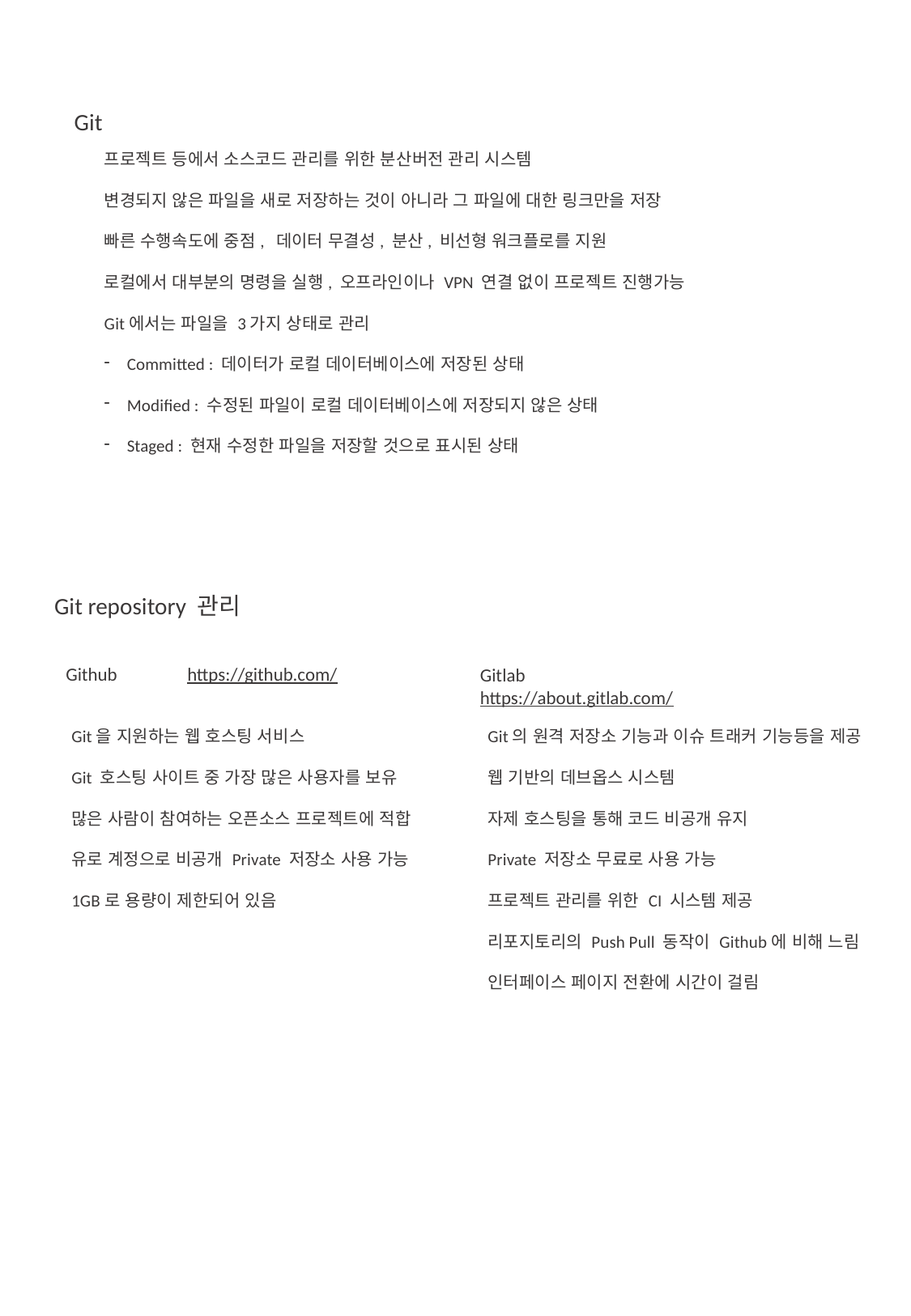

Git
프로젝트 등에서 소스코드 관리를 위한 분산버전 관리 시스템

변경되지 않은 파일을 새로 저장하는 것이 아니라 그 파일에 대한 링크만을 저장

빠른 수행속도에 중점,  데이터 무결성, 분산, 비선형 워크플로를 지원

로컬에서 대부분의 명령을 실행, 오프라인이나 VPN 연결 없이 프로젝트 진행가능

Git에서는 파일을 3가지 상태로 관리

Committed : 데이터가 로컬 데이터베이스에 저장된 상태

Modified : 수정된 파일이 로컬 데이터베이스에 저장되지 않은 상태

Staged : 현재 수정한 파일을 저장할 것으로 표시된 상태
Git repository 관리
Github	https://github.com/
Git을 지원하는 웹 호스팅 서비스

Git 호스팅 사이트 중 가장 많은 사용자를 보유

많은 사람이 참여하는 오픈소스 프로젝트에 적합

유로 계정으로 비공개 Private 저장소 사용 가능

1GB로 용량이 제한되어 있음
Gitlab	https://about.gitlab.com/
Git의 원격 저장소 기능과 이슈 트래커 기능등을 제공

웹 기반의 데브옵스 시스템

자제 호스팅을 통해 코드 비공개 유지

Private 저장소 무료로 사용 가능

프로젝트 관리를 위한 CI 시스템 제공

리포지토리의 Push Pull 동작이 Github에 비해 느림

인터페이스 페이지 전환에 시간이 걸림